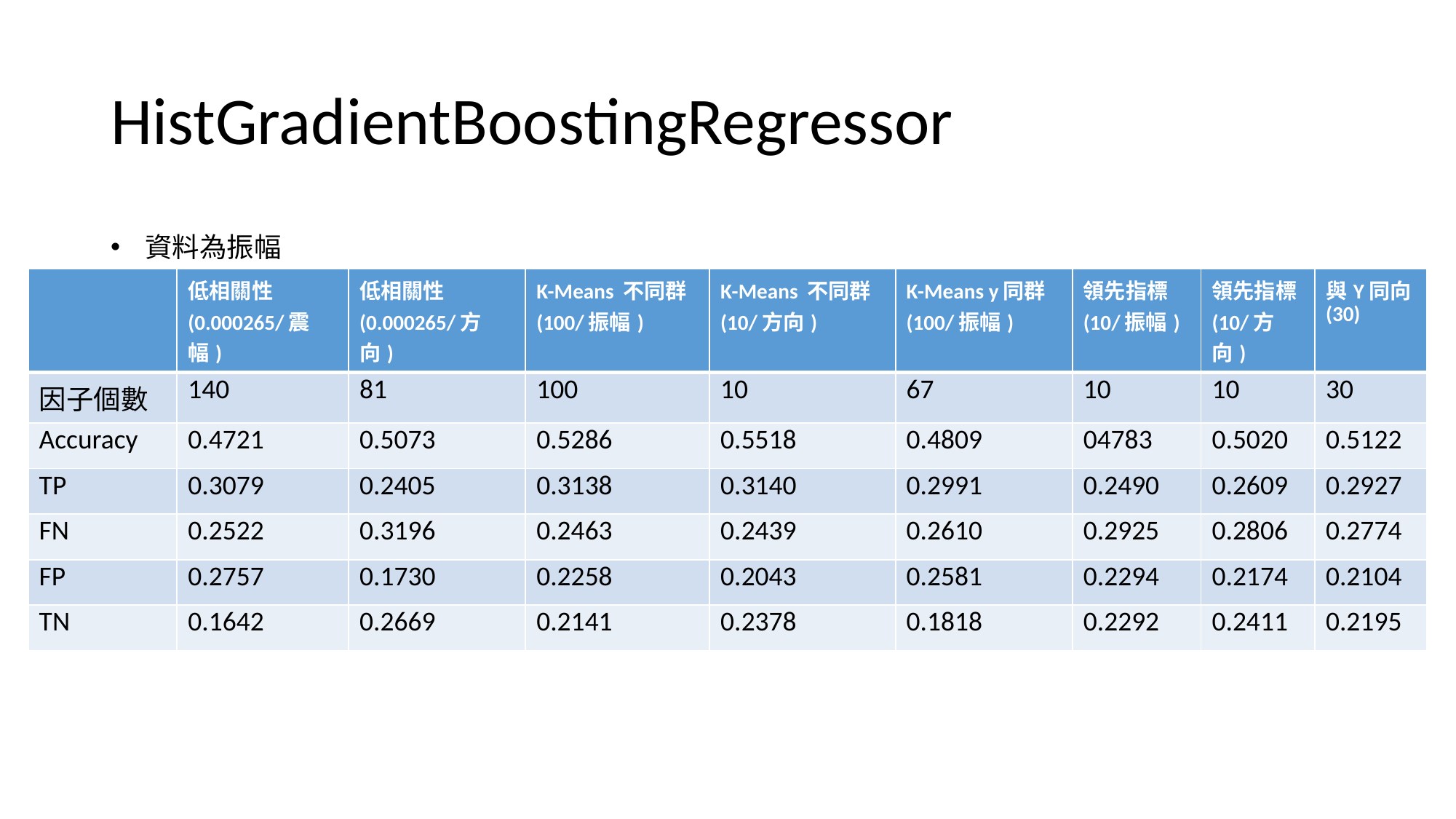

# HistGradientBoostingRegressor
資料為振幅
|  | 低相關性(0.000265/震幅) | 低相關性(0.000265/方向) | K-Means 不同群 (100/振幅) | K-Means 不同群 (10/方向) | K-Means y同群 (100/振幅) | 領先指標 (10/振幅) | 領先指標 (10/方向) | 與Y同向 (30) |
| --- | --- | --- | --- | --- | --- | --- | --- | --- |
| 因子個數 | 140 | 81 | 100 | 10 | 67 | 10 | 10 | 30 |
| Accuracy | 0.4721 | 0.5073 | 0.5286 | 0.5518 | 0.4809 | 04783 | 0.5020 | 0.5122 |
| TP | 0.3079 | 0.2405 | 0.3138 | 0.3140 | 0.2991 | 0.2490 | 0.2609 | 0.2927 |
| FN | 0.2522 | 0.3196 | 0.2463 | 0.2439 | 0.2610 | 0.2925 | 0.2806 | 0.2774 |
| FP | 0.2757 | 0.1730 | 0.2258 | 0.2043 | 0.2581 | 0.2294 | 0.2174 | 0.2104 |
| TN | 0.1642 | 0.2669 | 0.2141 | 0.2378 | 0.1818 | 0.2292 | 0.2411 | 0.2195 |